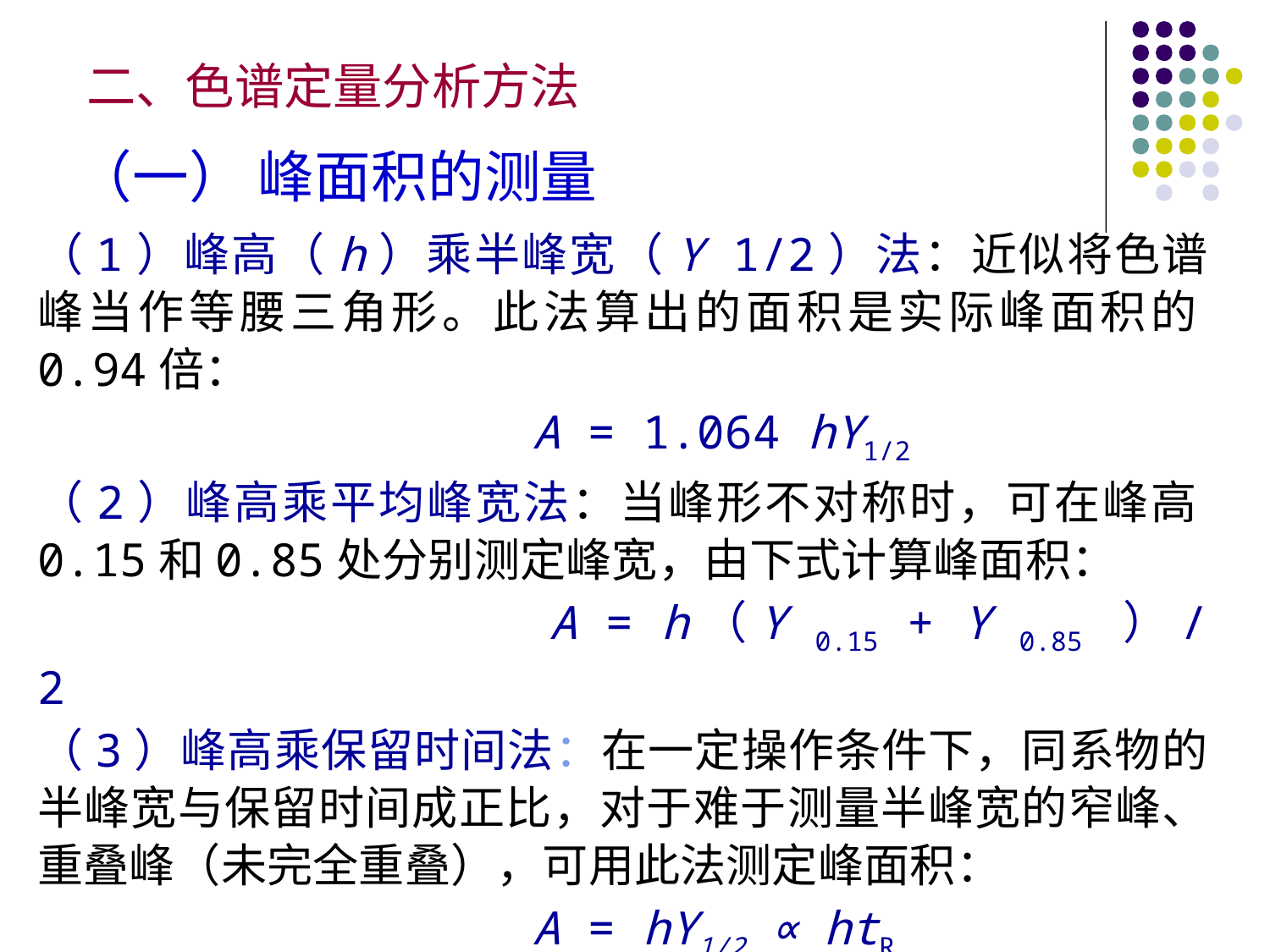

二、色谱定量分析方法
（一） 峰面积的测量
（1）峰高（h）乘半峰宽（Y 1/2）法：近似将色谱峰当作等腰三角形。此法算出的面积是实际峰面积的0.94倍：
                  A = 1.064 hY1/2
（2）峰高乘平均峰宽法：当峰形不对称时，可在峰高0.15和0.85处分别测定峰宽，由下式计算峰面积：
                  A = h（Y 0.15 + Y 0.85 ）/ 2
（3）峰高乘保留时间法：在一定操作条件下，同系物的半峰宽与保留时间成正比，对于难于测量半峰宽的窄峰、重叠峰（未完全重叠），可用此法测定峰面积：
                  A = hY1/2 ∝ htR
（4）自动积分和微机处理法